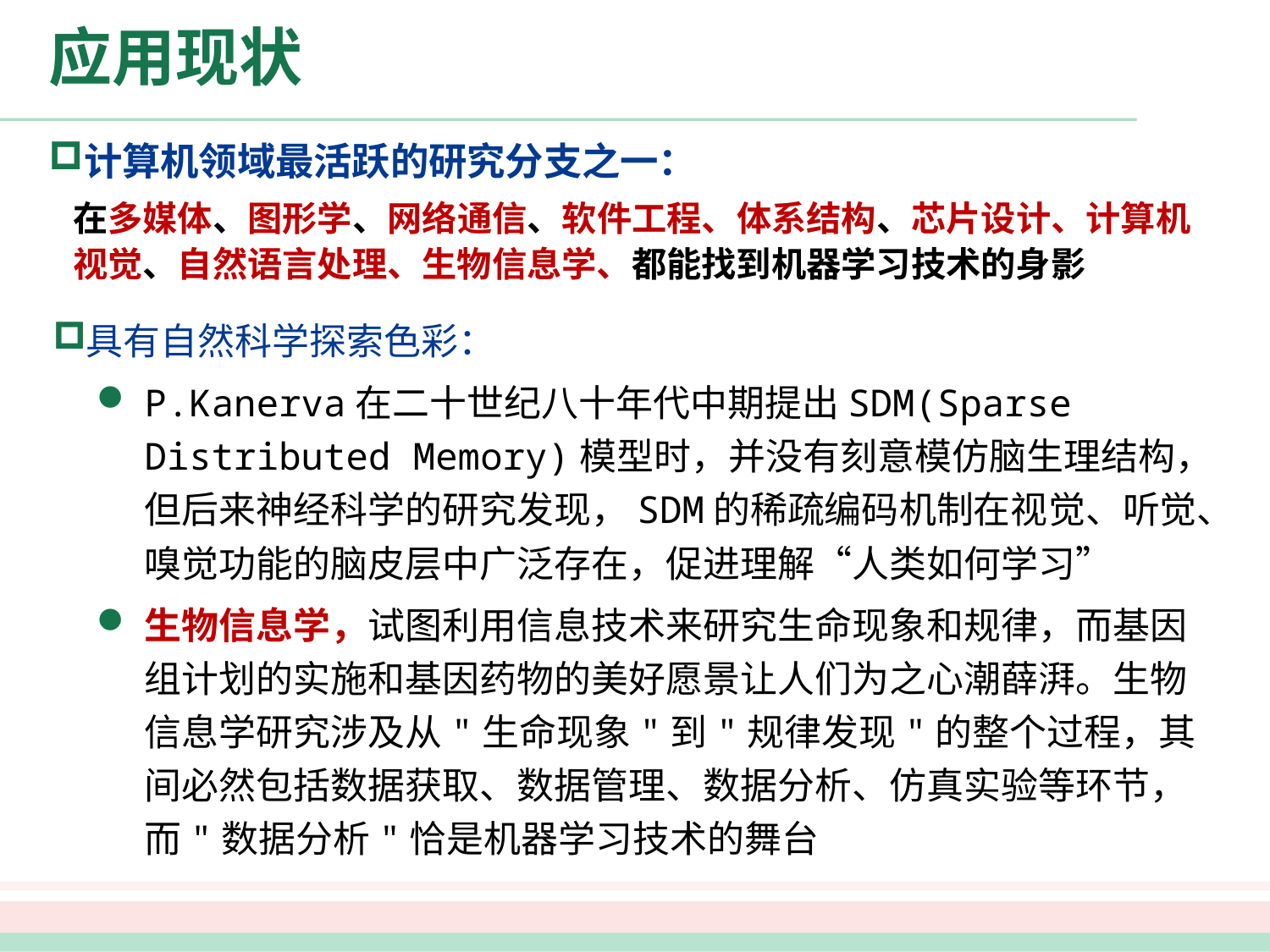

# 应用现状
计算机领域最活跃的研究分支之一：
在多媒体、图形学、网络通信、软件工程、体系结构、芯片设计、计算机视觉、自然语言处理、生物信息学、都能找到机器学习技术的身影
具有自然科学探索色彩：
P.Kanerva在二十世纪八十年代中期提出SDM(Sparse Distributed Memory)模型时，并没有刻意模仿脑生理结构，但后来神经科学的研究发现，SDM的稀疏编码机制在视觉、听觉、嗅觉功能的脑皮层中广泛存在，促进理解“人类如何学习”
生物信息学，试图利用信息技术来研究生命现象和规律，而基因组计划的实施和基因药物的美好愿景让人们为之心潮薛湃。生物信息学研究涉及从"生命现象"到"规律发现"的整个过程，其间必然包括数据获取、数据管理、数据分析、仿真实验等环节，而"数据分析"恰是机器学习技术的舞台